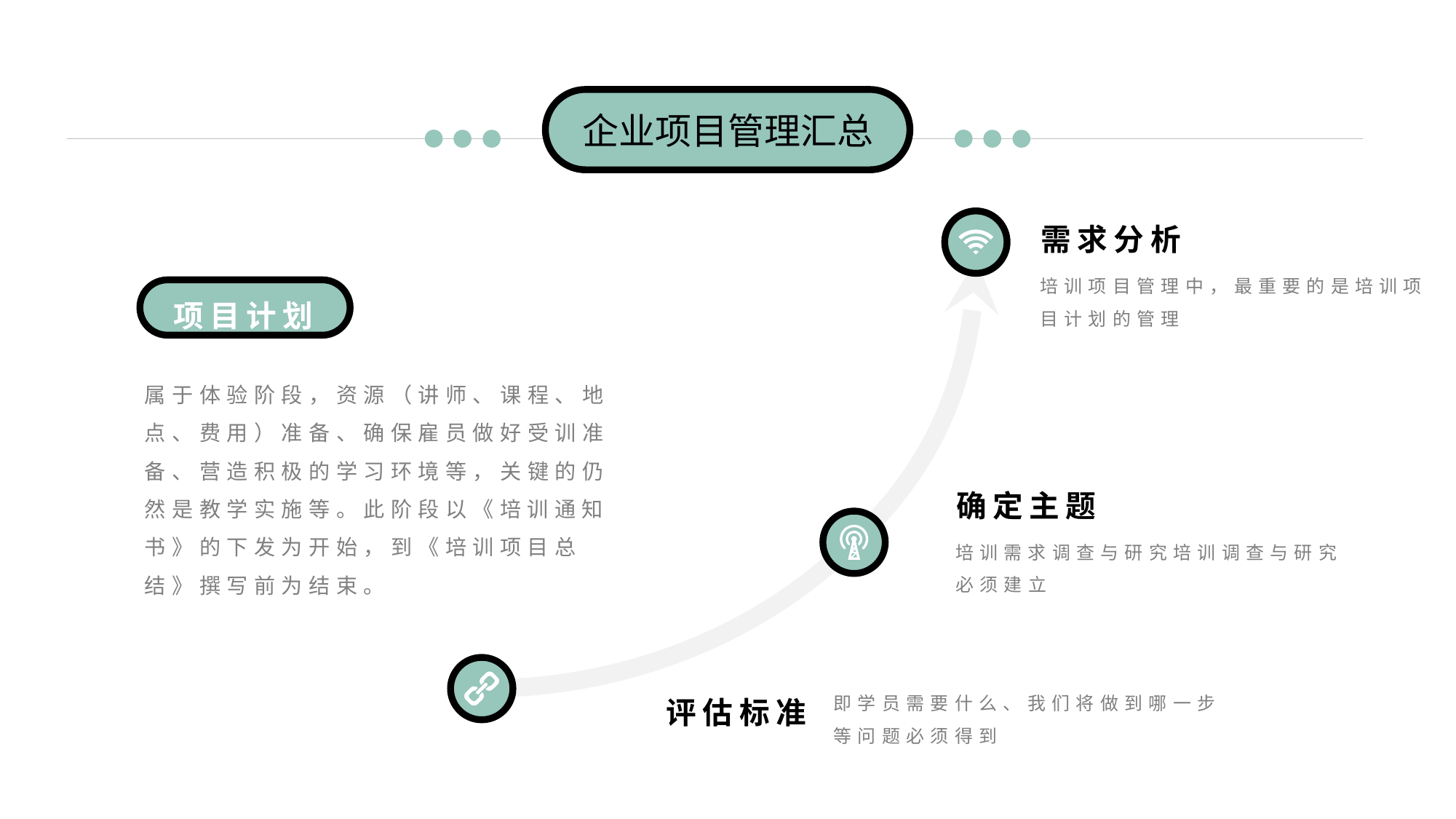

企业项目管理汇总

需求分析

培训项目管理中，最重要的是培训项目计划的管理
项目计划

属于体验阶段，资源（讲师、课程、地点、费用）准备、确保雇员做好受训准备、营造积极的学习环境等，关键的仍然是教学实施等。此阶段以《培训通知书》的下发为开始，到《培训项目总结》撰写前为结束。
确定主题

培训需求调查与研究培训调查与研究必须建立

评估标准

即学员需要什么、我们将做到哪一步等问题必须得到